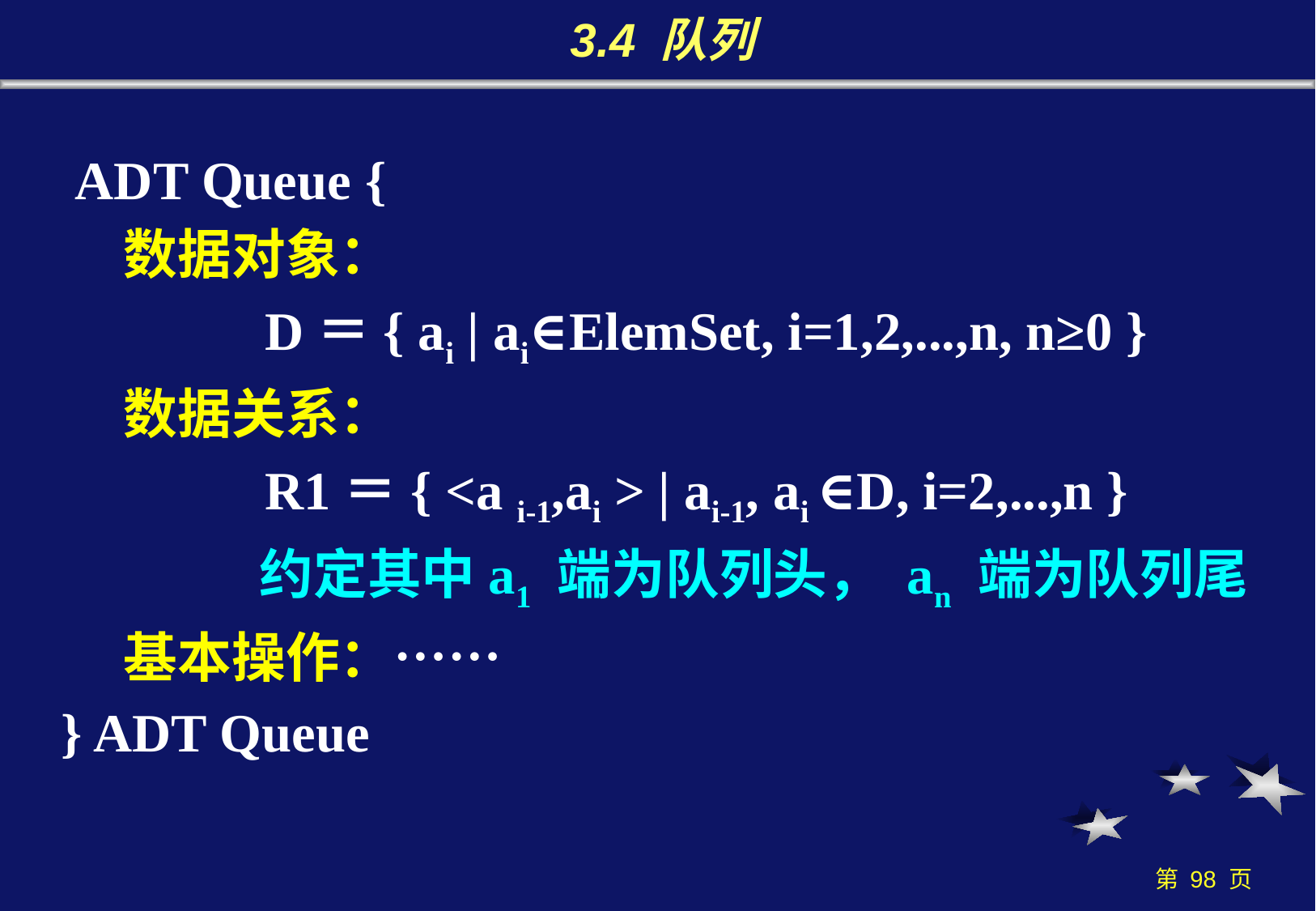

# 3.4 队列
 ADT Queue {
    数据对象：
               D＝{ ai | ai∈ElemSet, i=1,2,...,n, n≥0 }
    数据关系：
               R1＝{ <a i-1,ai > | ai-1, ai ∈D, i=2,...,n }
               约定其中a1 端为队列头， an 端为队列尾
    基本操作：……
} ADT Queue